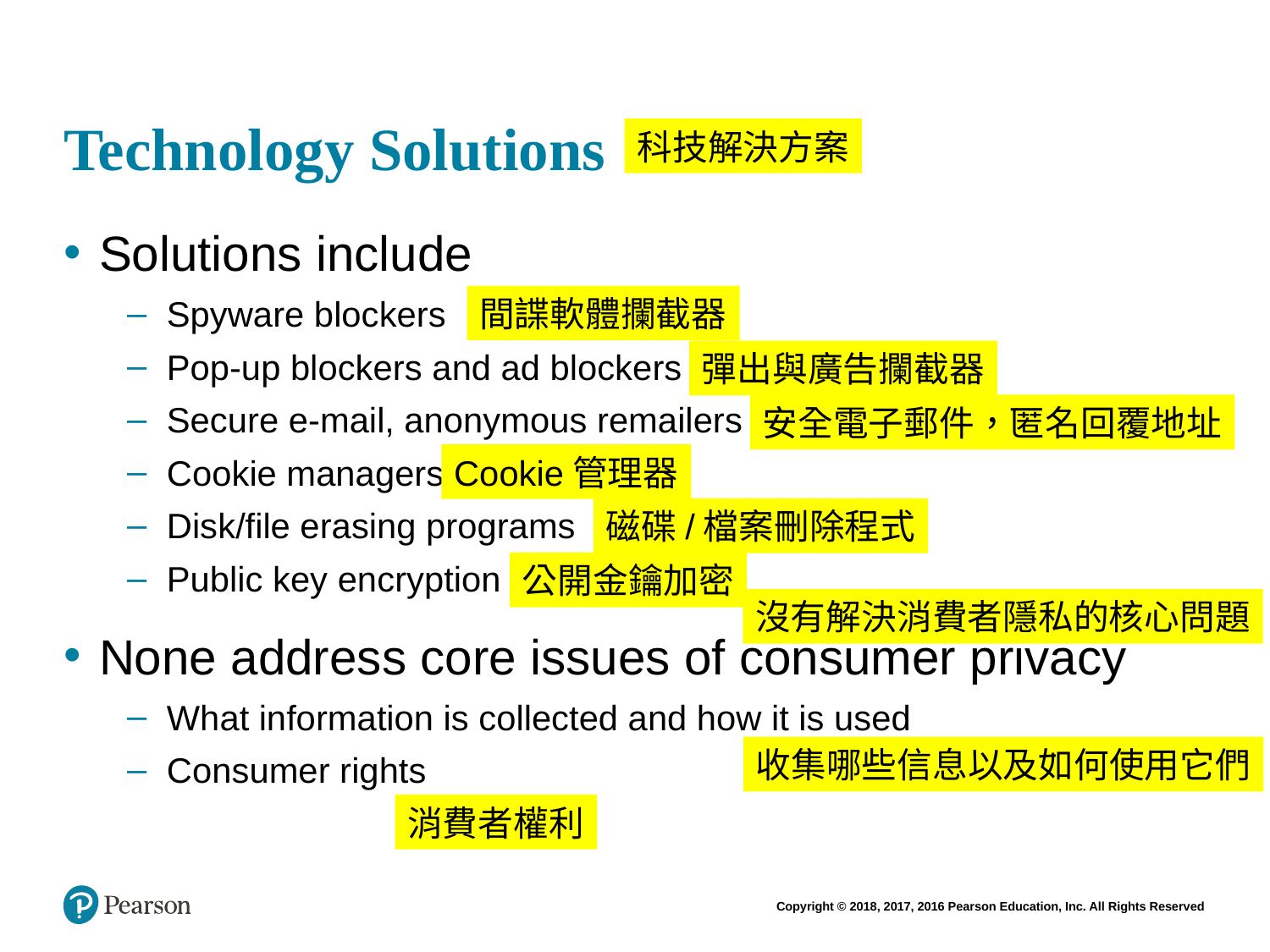

# Technology Solutions
科技解決方案
Solutions include
Spyware blockers
Pop-up blockers and ad blockers
Secure e-mail, anonymous remailers
Cookie managers
Disk/file erasing programs
Public key encryption
None address core issues of consumer privacy
What information is collected and how it is used
Consumer rights
間諜軟體攔截器
彈出與廣告攔截器
安全電子郵件，匿名回覆地址
Cookie管理器
磁碟/檔案刪除程式
公開金鑰加密
沒有解決消費者隱私的核心問題
收集哪些信息以及如何使用它們
消費者權利